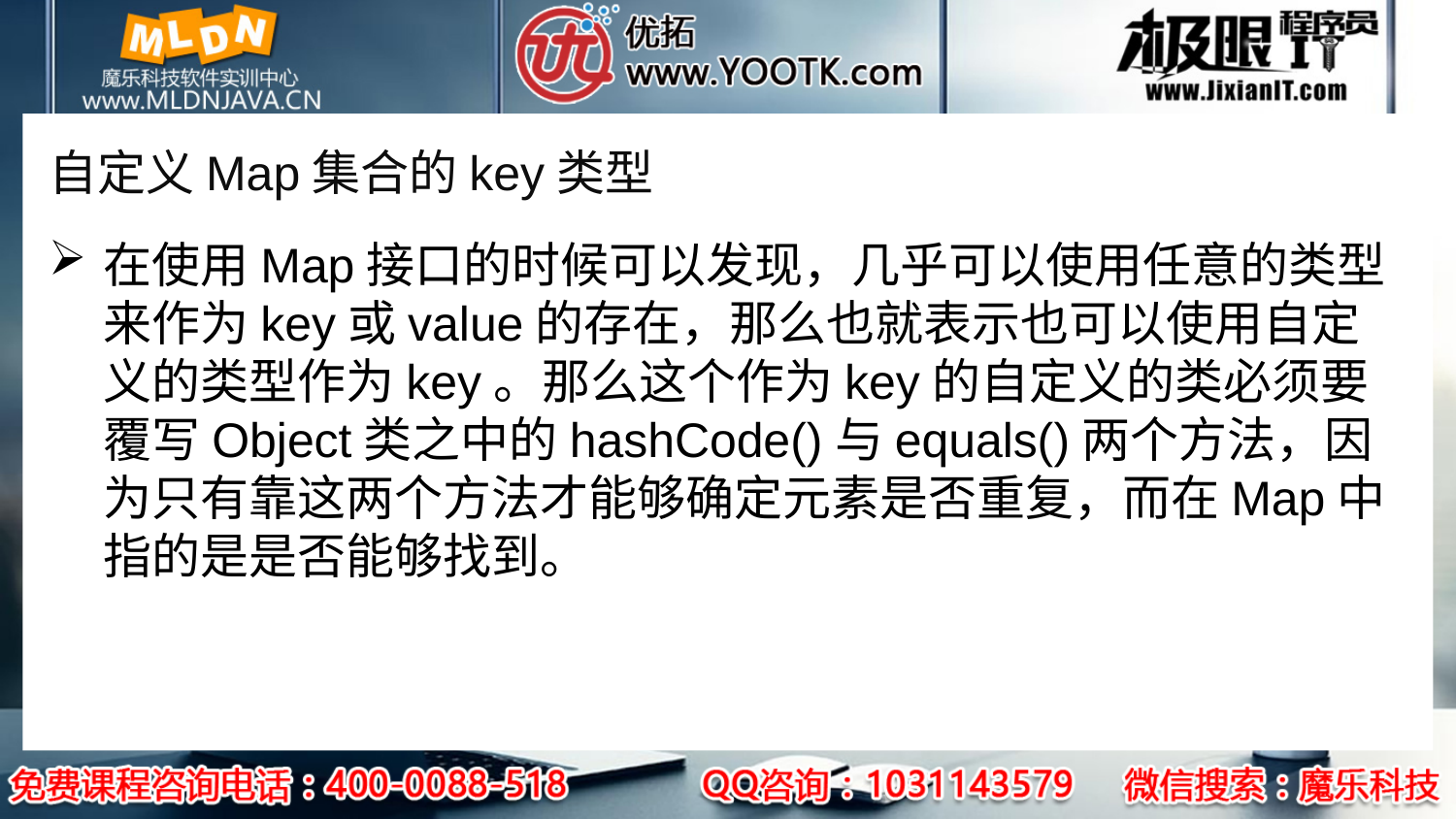

# 自定义Map集合的key类型
在使用Map接口的时候可以发现，几乎可以使用任意的类型来作为key或value的存在，那么也就表示也可以使用自定义的类型作为key。那么这个作为key的自定义的类必须要覆写Object类之中的hashCode()与equals()两个方法，因为只有靠这两个方法才能够确定元素是否重复，而在Map中指的是是否能够找到。